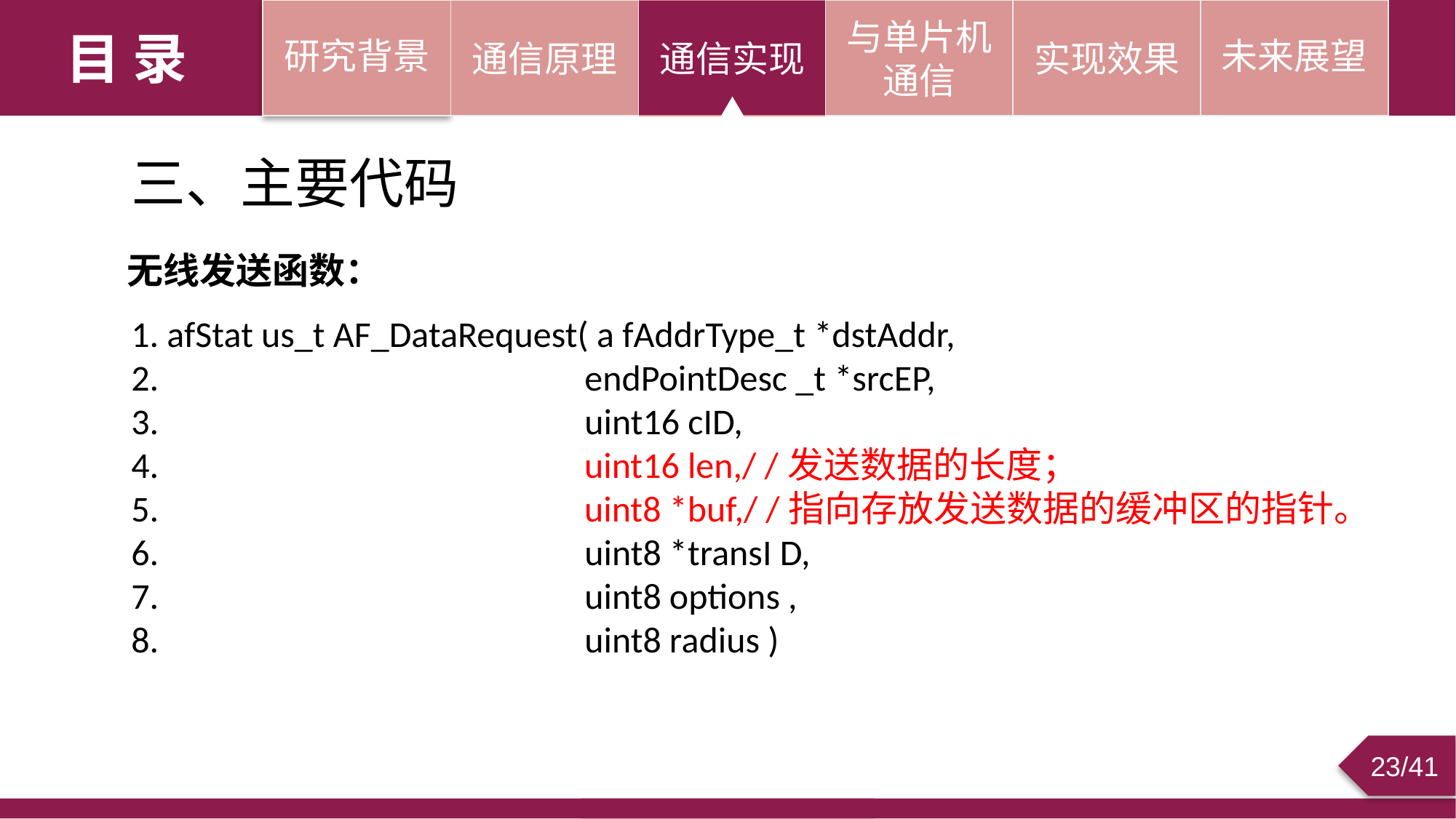

研究背景
通信原理
通信实现
与单片机通信
实现效果
未来展望

目 录

三、主要代码
无线发送函数：
1. afStat us_t AF_DataRequest( a fAddrType_t *dstAddr,
2.                                                    endPointDesc _t *srcEP,
3.                                                    uint16 cID,
4.                                                    uint16 len,/ /发送数据的长度；
5.                                                    uint8 *buf,/ /指向存放发送数据的缓冲区的指针。
6.                                                    uint8 *transI D,
7.                                                    uint8 options ,
8.                                                    uint8 radius )
23/41